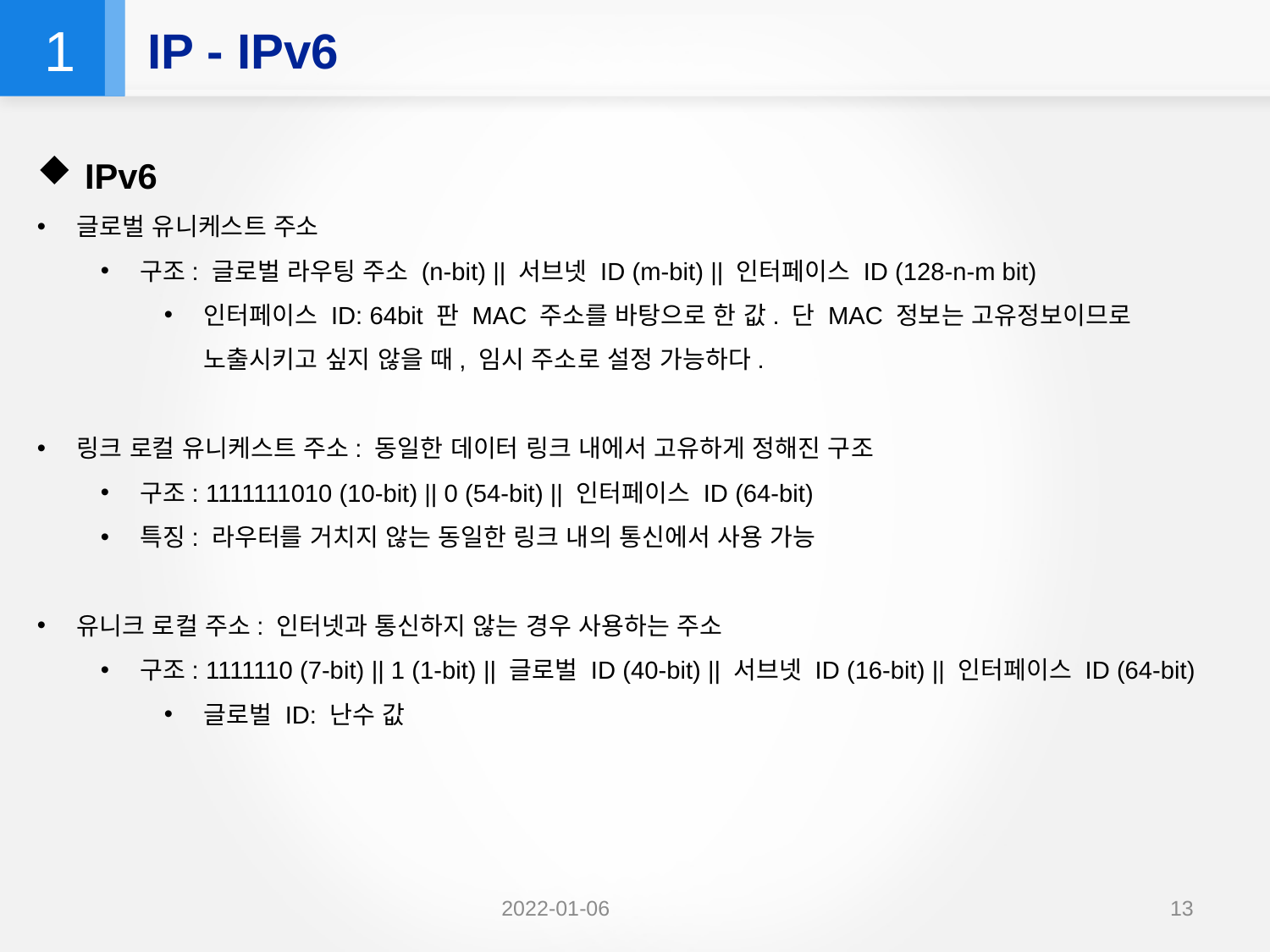

1
IP - IPv6

IPv6
글로벌 유니케스트 주소
구조: 글로벌 라우팅 주소 (n-bit) || 서브넷 ID (m-bit) || 인터페이스 ID (128-n-m bit)
인터페이스 ID: 64bit 판 MAC 주소를 바탕으로 한 값. 단 MAC 정보는 고유정보이므로 노출시키고 싶지 않을 때, 임시 주소로 설정 가능하다.

링크 로컬 유니케스트 주소: 동일한 데이터 링크 내에서 고유하게 정해진 구조
구조: 1111111010 (10-bit) || 0 (54-bit) || 인터페이스 ID (64-bit)
특징: 라우터를 거치지 않는 동일한 링크 내의 통신에서 사용 가능

유니크 로컬 주소: 인터넷과 통신하지 않는 경우 사용하는 주소
구조: 1111110 (7-bit) || 1 (1-bit) || 글로벌 ID (40-bit) || 서브넷 ID (16-bit) || 인터페이스 ID (64-bit)
글로벌 ID: 난수 값

2022-01-06
13